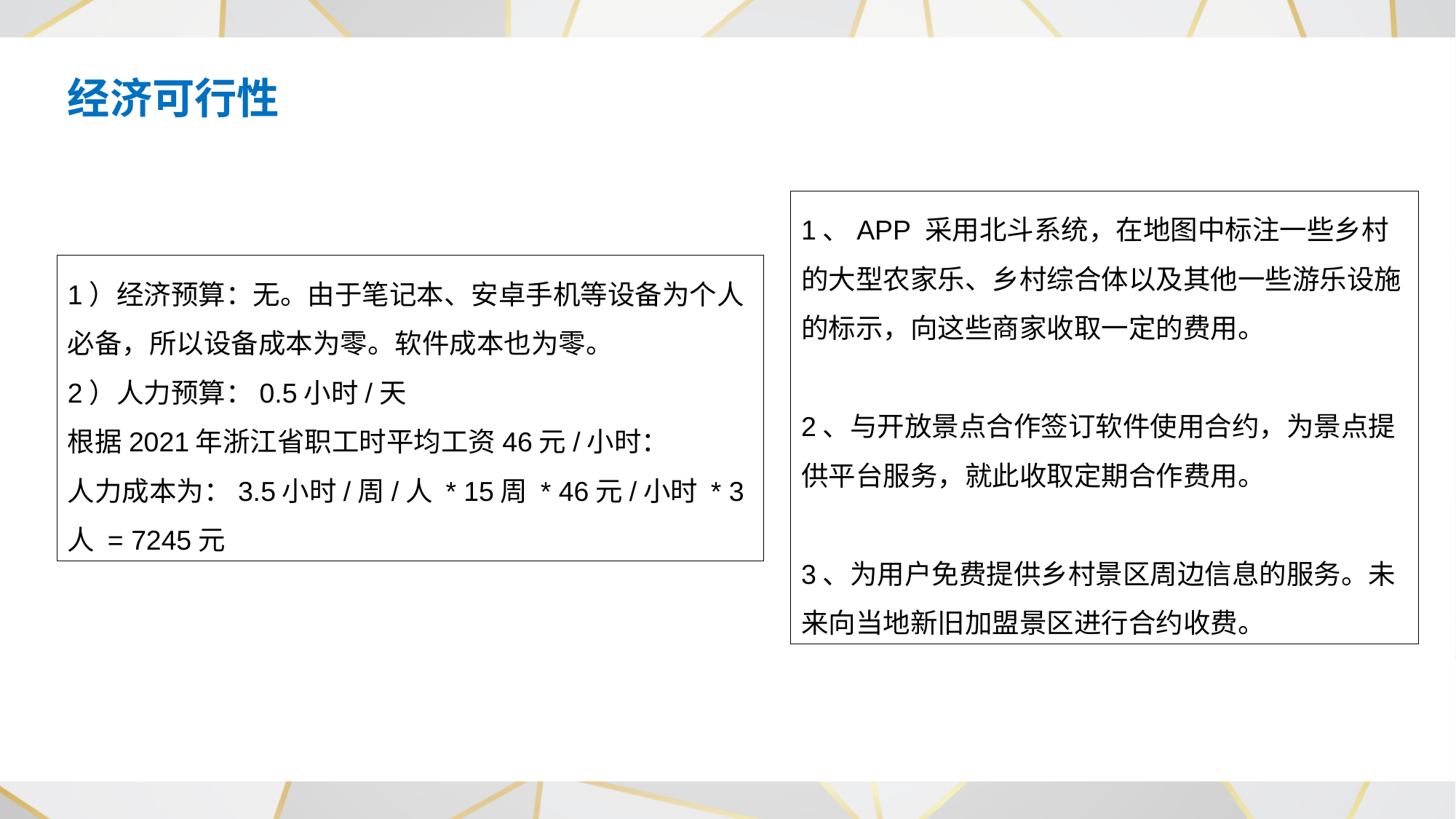

经济可行性
1、APP 采用北斗系统，在地图中标注一些乡村的大型农家乐、乡村综合体以及其他一些游乐设施的标示，向这些商家收取一定的费用。

2、与开放景点合作签订软件使用合约，为景点提供平台服务，就此收取定期合作费用。

3、为用户免费提供乡村景区周边信息的服务。未来向当地新旧加盟景区进行合约收费。
1）经济预算：无。由于笔记本、安卓手机等设备为个人必备，所以设备成本为零。软件成本也为零。
2）人力预算：0.5小时/天
根据2021年浙江省职工时平均工资46元/小时：
人力成本为：3.5小时/周/人 * 15周 * 46元/小时 * 3人 = 7245元